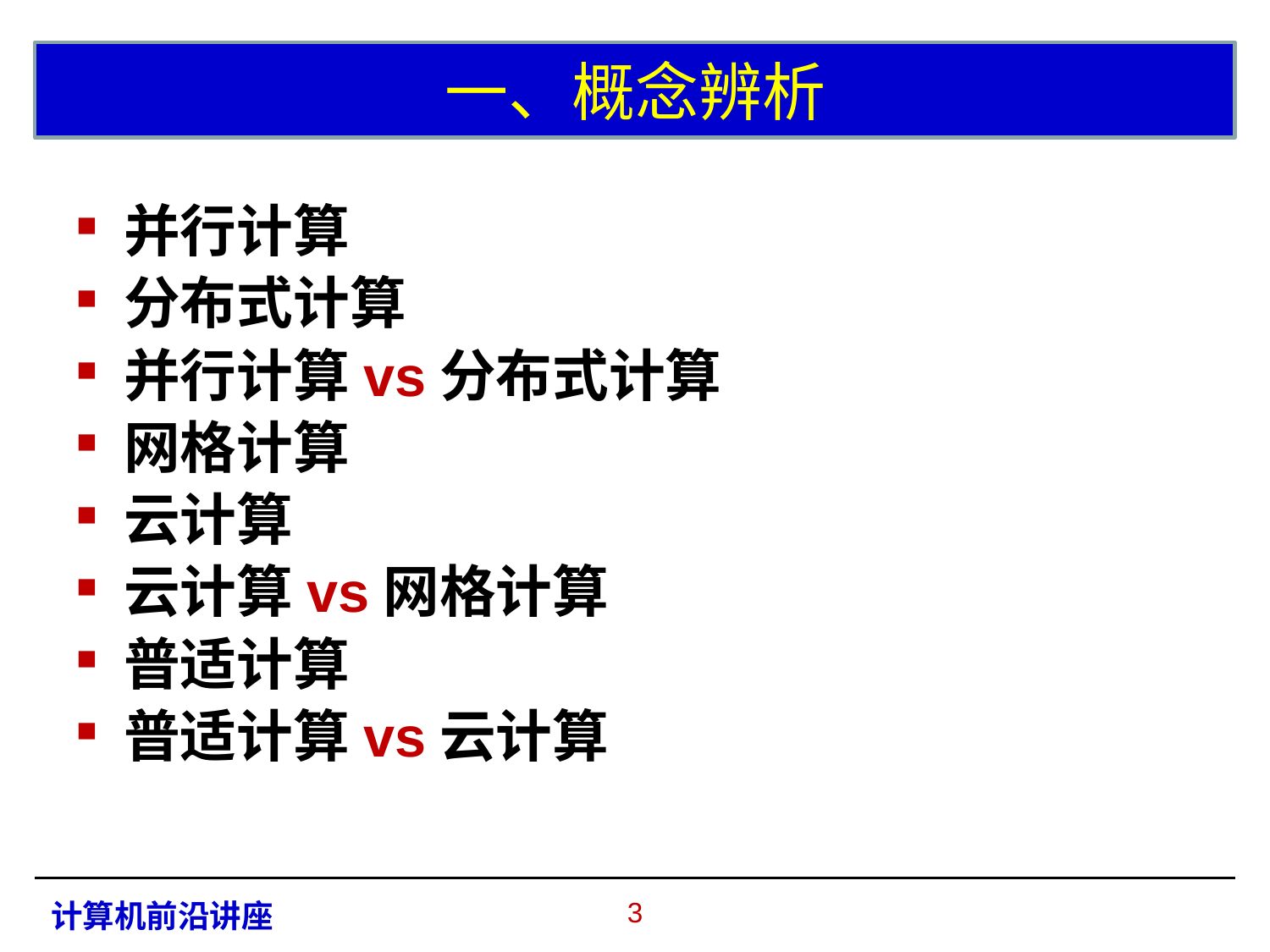

# 一、概念辨析
并行计算
分布式计算
并行计算vs分布式计算
网格计算
云计算
云计算vs网格计算
普适计算
普适计算vs云计算
3